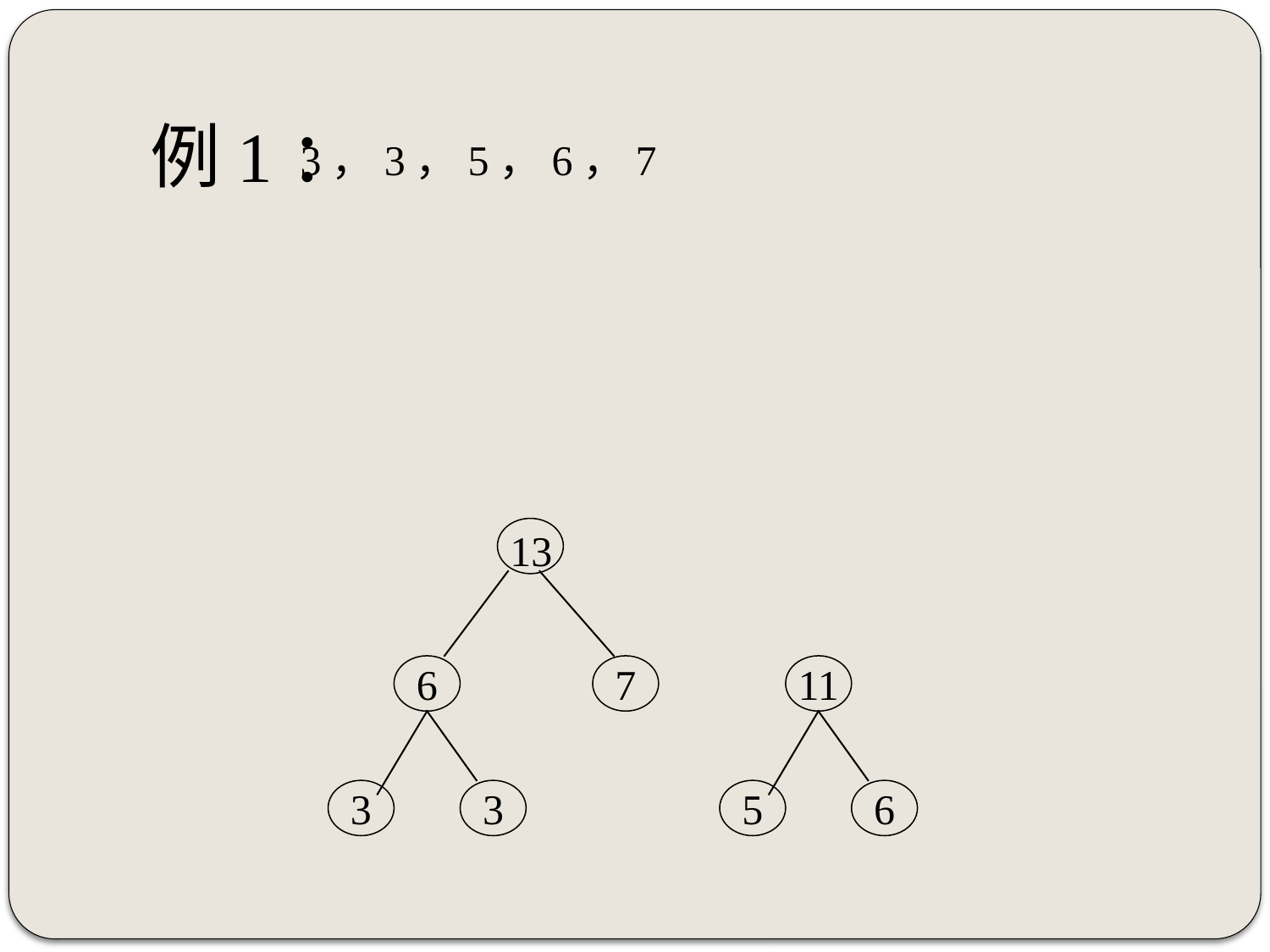

例1：
3，3，5，6，7

13

6
7
11

3
3
5
6